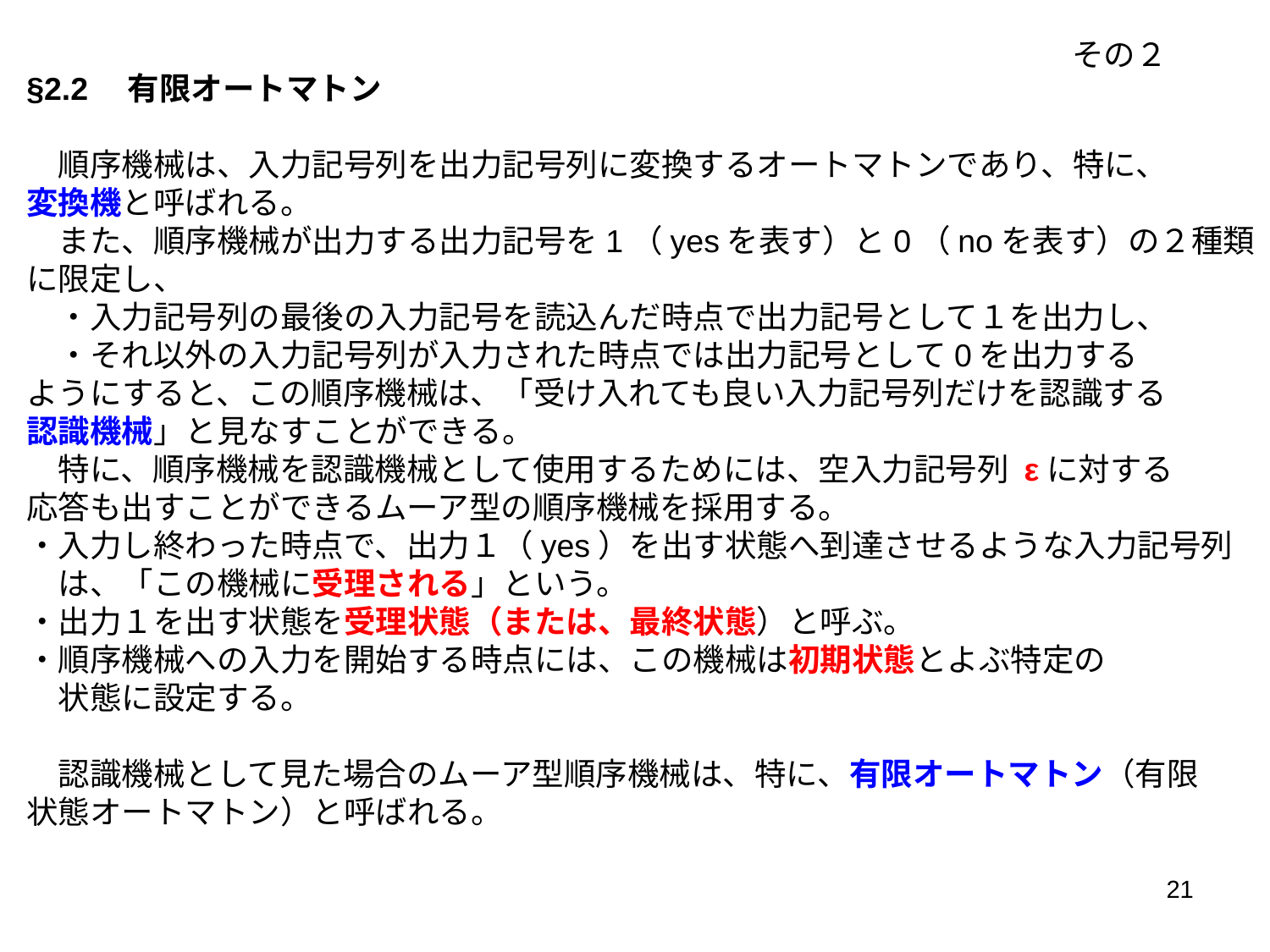

その２
§2.2　有限オートマトン

　順序機械は、入力記号列を出力記号列に変換するオートマトンであり、特に、
変換機と呼ばれる。
　また、順序機械が出力する出力記号を1（yesを表す）と0（noを表す）の２種類
に限定し、
　・入力記号列の最後の入力記号を読込んだ時点で出力記号として１を出力し、
　・それ以外の入力記号列が入力された時点では出力記号として0を出力する
ようにすると、この順序機械は、「受け入れても良い入力記号列だけを認識する
認識機械」と見なすことができる。
　特に、順序機械を認識機械として使用するためには、空入力記号列 εに対する
応答も出すことができるムーア型の順序機械を採用する。
・入力し終わった時点で、出力１（yes）を出す状態へ到達させるような入力記号列
　は、「この機械に受理される」という。
・出力１を出す状態を受理状態（または、最終状態）と呼ぶ。
・順序機械への入力を開始する時点には、この機械は初期状態とよぶ特定の
　状態に設定する。

　認識機械として見た場合のムーア型順序機械は、特に、有限オートマトン（有限
状態オートマトン）と呼ばれる。
21